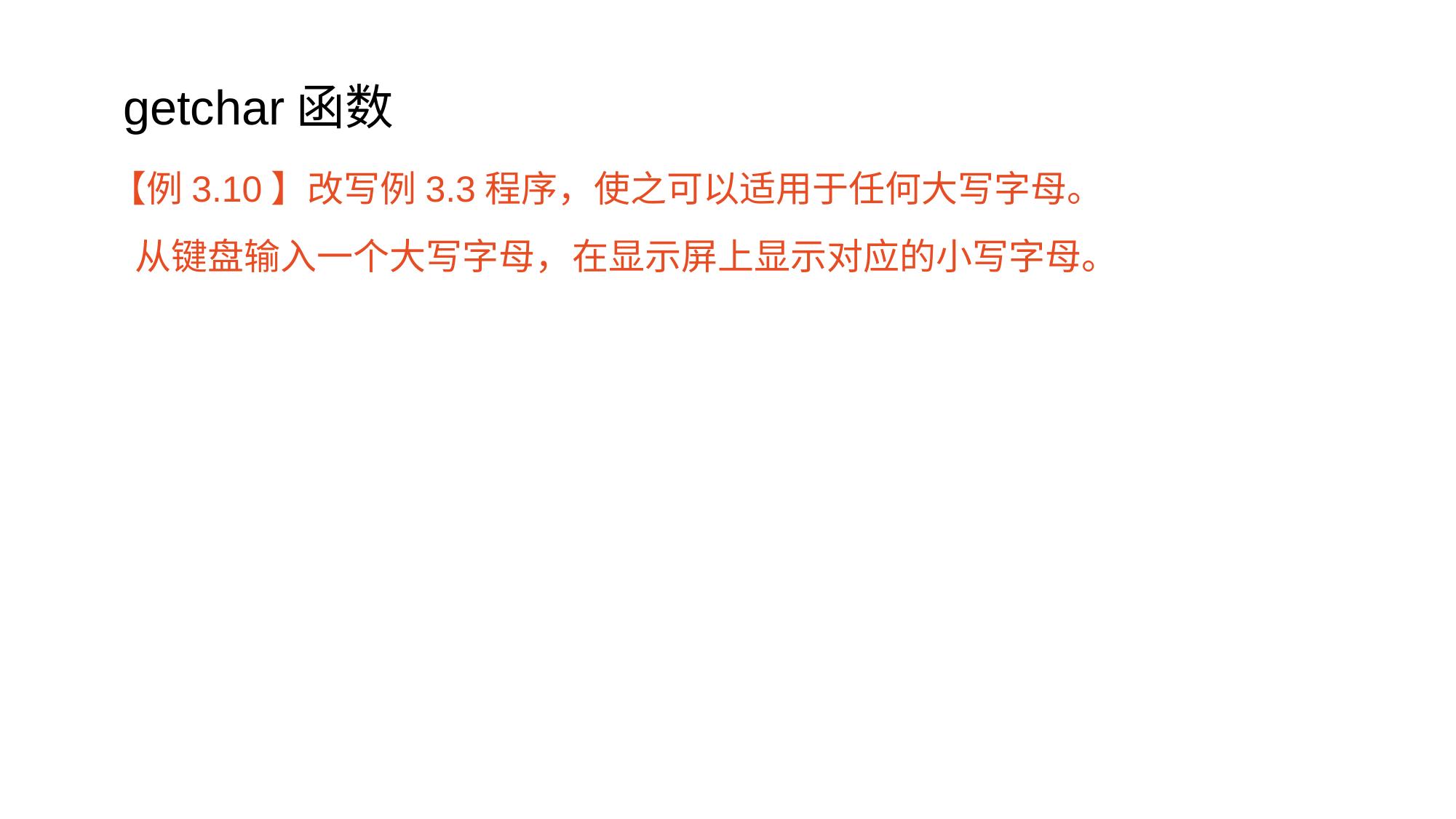

# getchar函数
【例3.10】改写例3.3程序，使之可以适用于任何大写字母。
  从键盘输入一个大写字母，在显示屏上显示对应的小写字母。